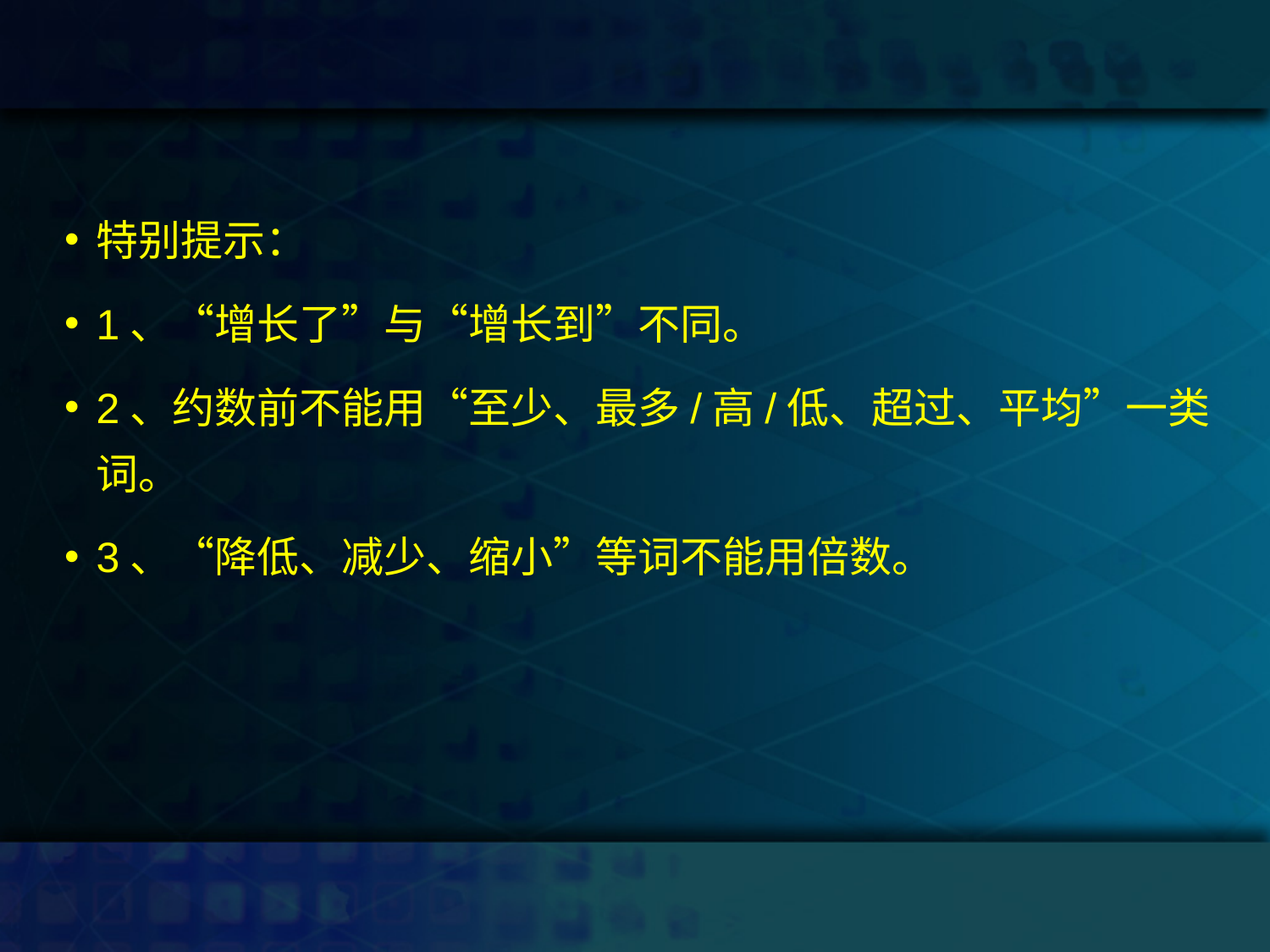

#
特别提示：
1、“增长了”与“增长到”不同。
2、约数前不能用“至少、最多/高/低、超过、平均”一类词。
3、“降低、减少、缩小”等词不能用倍数。